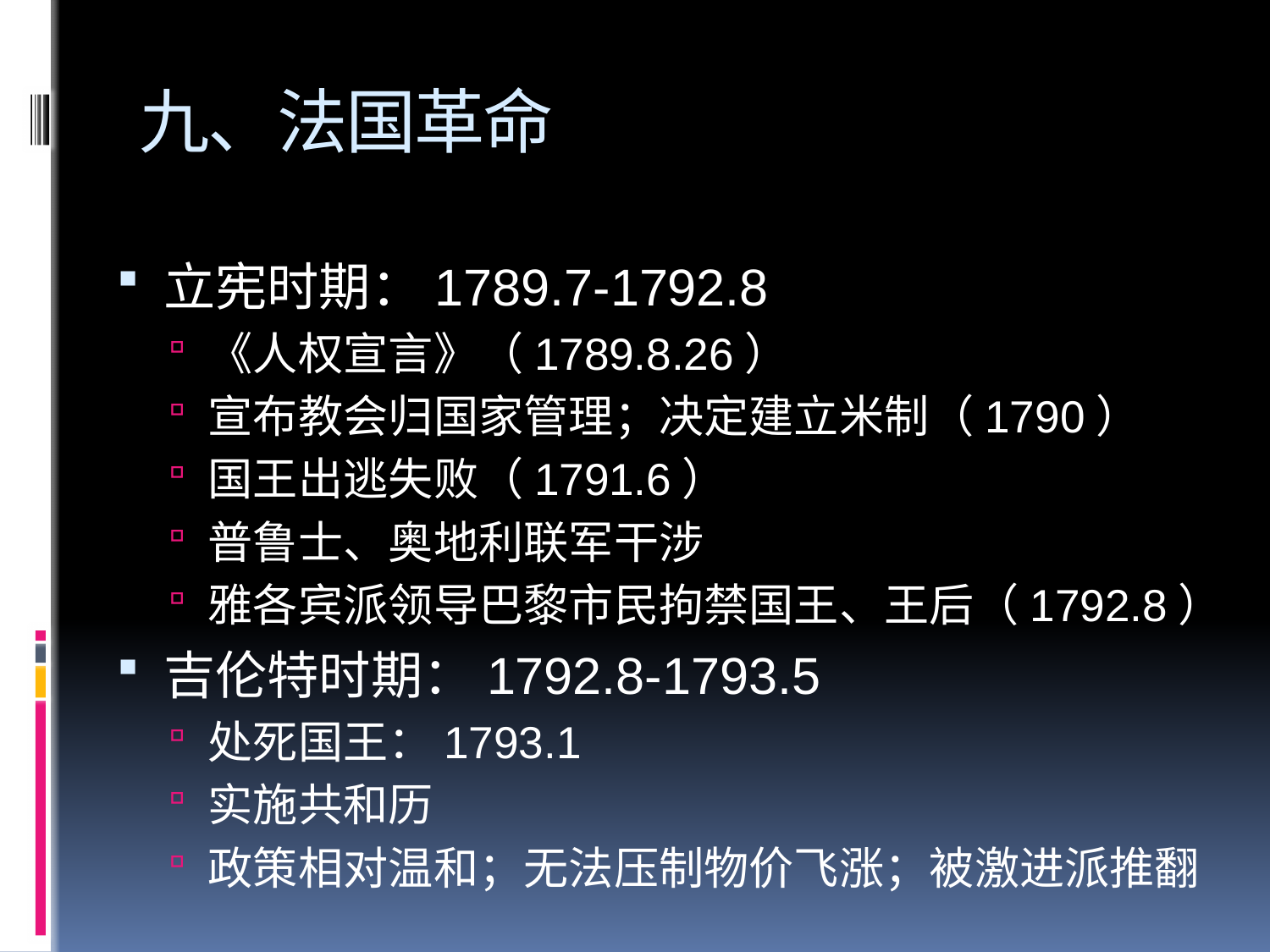

# 九、法国革命
立宪时期：1789.7-1792.8
《人权宣言》（1789.8.26）
宣布教会归国家管理；决定建立米制（1790）
国王出逃失败（1791.6）
普鲁士、奥地利联军干涉
雅各宾派领导巴黎市民拘禁国王、王后（1792.8）
吉伦特时期：1792.8-1793.5
处死国王：1793.1
实施共和历
政策相对温和；无法压制物价飞涨；被激进派推翻